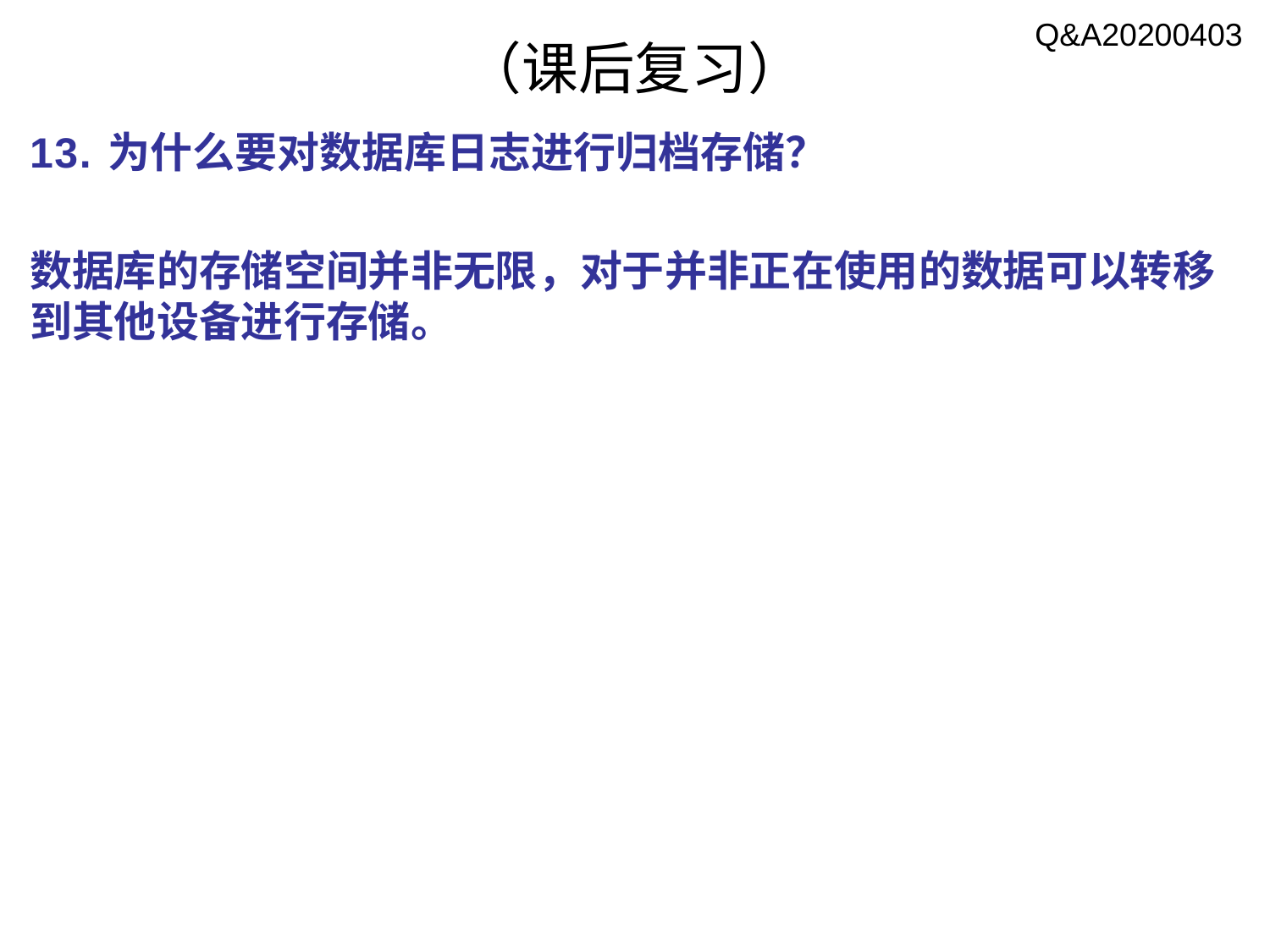

Q&A20200403
# （课后复习）
为什么要对数据库日志进行归档存储？

数据库的存储空间并非无限，对于并非正在使用的数据可以转移到其他设备进行存储。